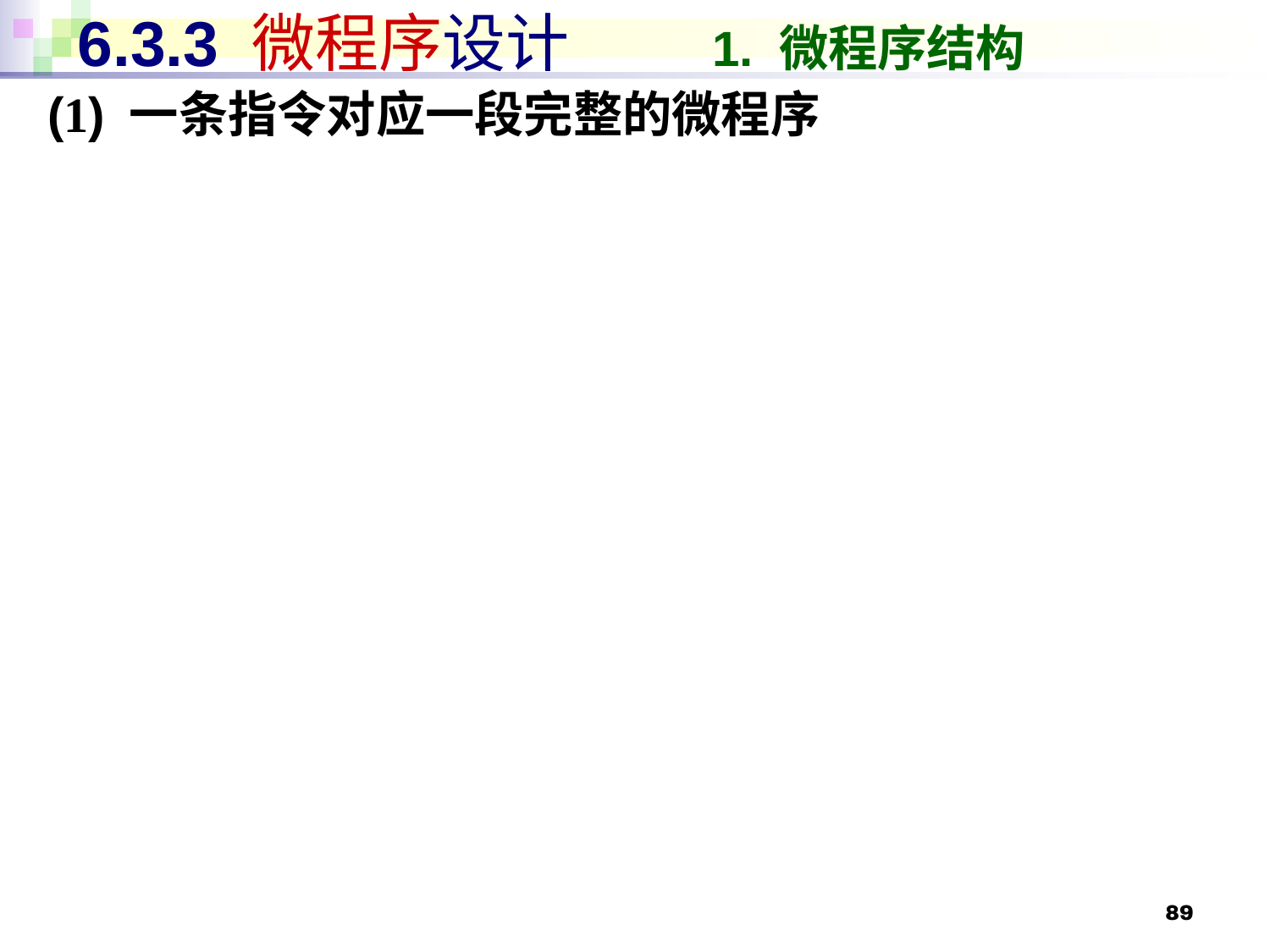

# 6.3.3 微程序设计         1. 微程序结构
(1) 一条指令对应一段完整的微程序
89